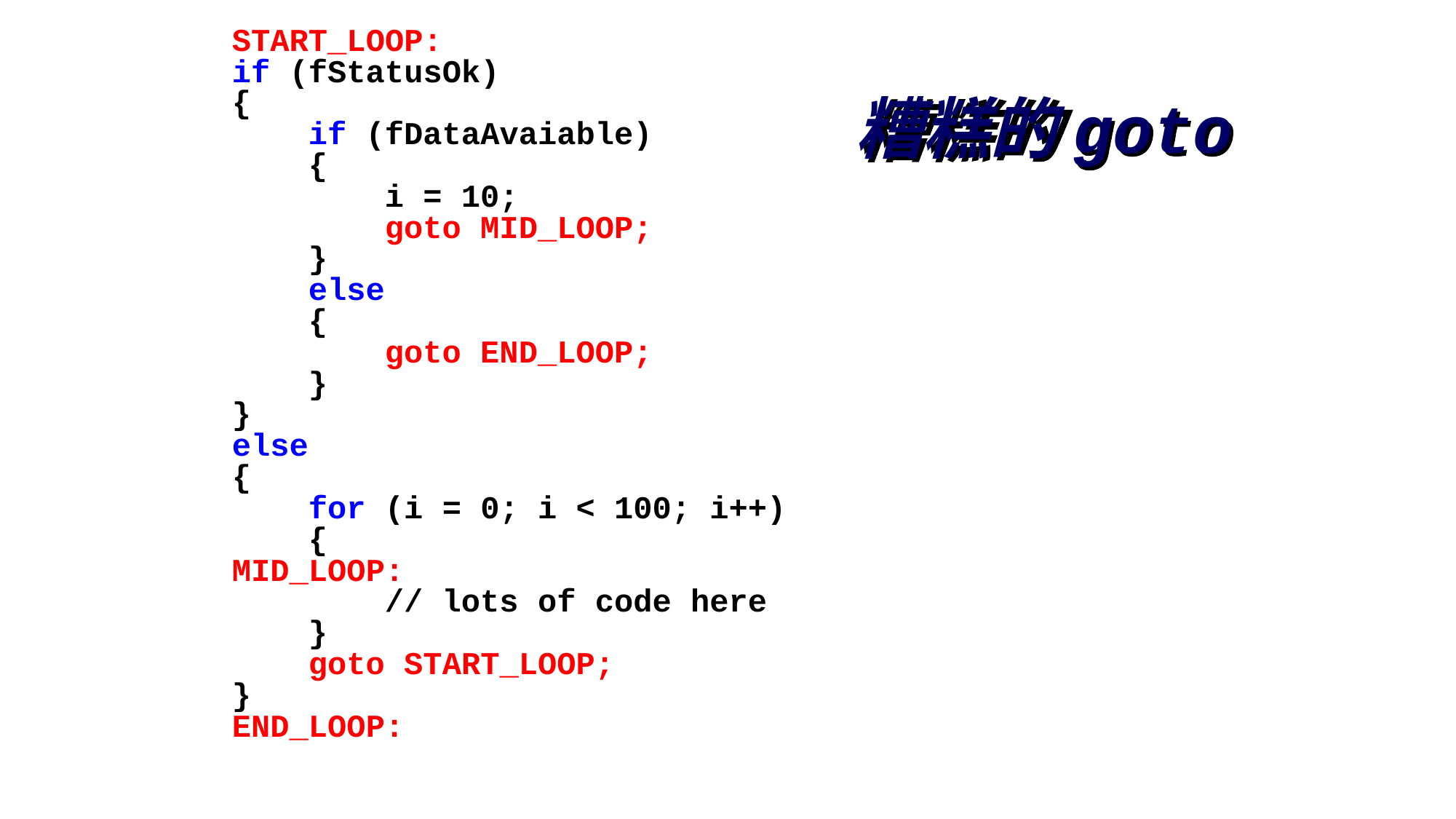

START_LOOP:
if (fStatusOk)
{
    if (fDataAvaiable)
    {
        i = 10;
        goto MID_LOOP;
    }
    else
    {
        goto END_LOOP;
    }
}
else
{
    for (i = 0; i < 100; i++)
    {
MID_LOOP:
        // lots of code here
    }
    goto START_LOOP;
}
END_LOOP:
# 糟糕的goto